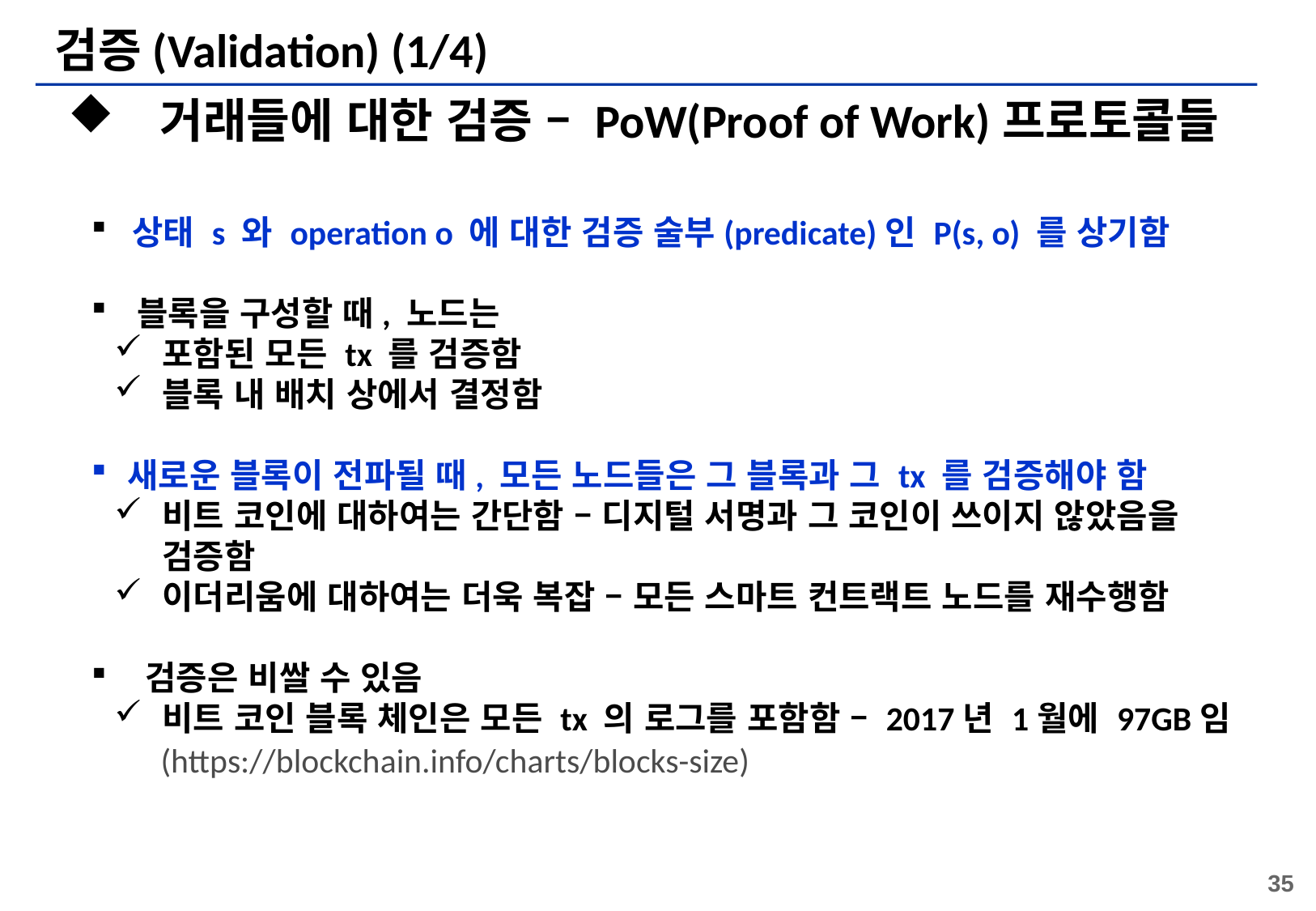

# 검증(Validation) (1/4)
 거래들에 대한 검증 – PoW(Proof of Work)프로토콜들

 상태 s 와 operation o 에 대한 검증 술부(predicate)인 P(s, o) 를 상기함

블록을 구성할 때, 노드는
포함된 모든 tx 를 검증함
블록 내 배치 상에서 결정함

새로운 블록이 전파될 때, 모든 노드들은 그 블록과 그 tx 를 검증해야 함
비트 코인에 대하여는 간단함 – 디지털 서명과 그 코인이 쓰이지 않았음을 검증함
이더리움에 대하여는 더욱 복잡 – 모든 스마트 컨트랙트 노드를 재수행함

 검증은 비쌀 수 있음
비트 코인 블록 체인은 모든 tx 의 로그를 포함함 – 2017년 1월에 97GB임

(https://blockchain.info/charts/blocks-size)